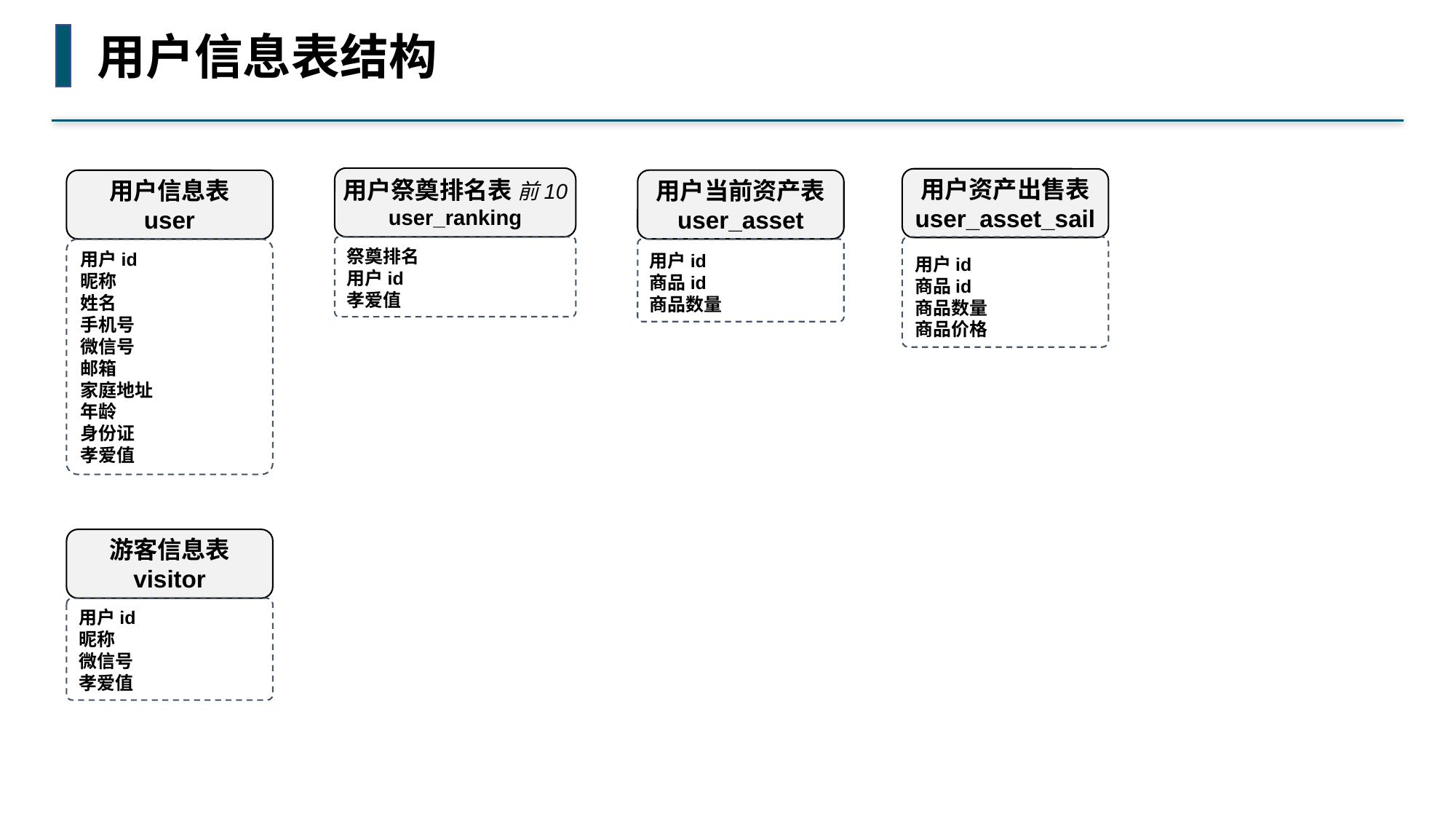

用户信息表结构

用户祭奠排名表 前10
user_ranking
用户资产出售表
user_asset_sail
用户信息表
user
用户当前资产表
user_asset
祭奠排名
用户id
孝爱值
用户id
商品id
商品数量
商品价格
用户id
商品id
商品数量
用户id
昵称
姓名
手机号
微信号
邮箱
家庭地址
年龄
身份证
孝爱值
游客信息表
visitor
用户id
昵称
微信号
孝爱值